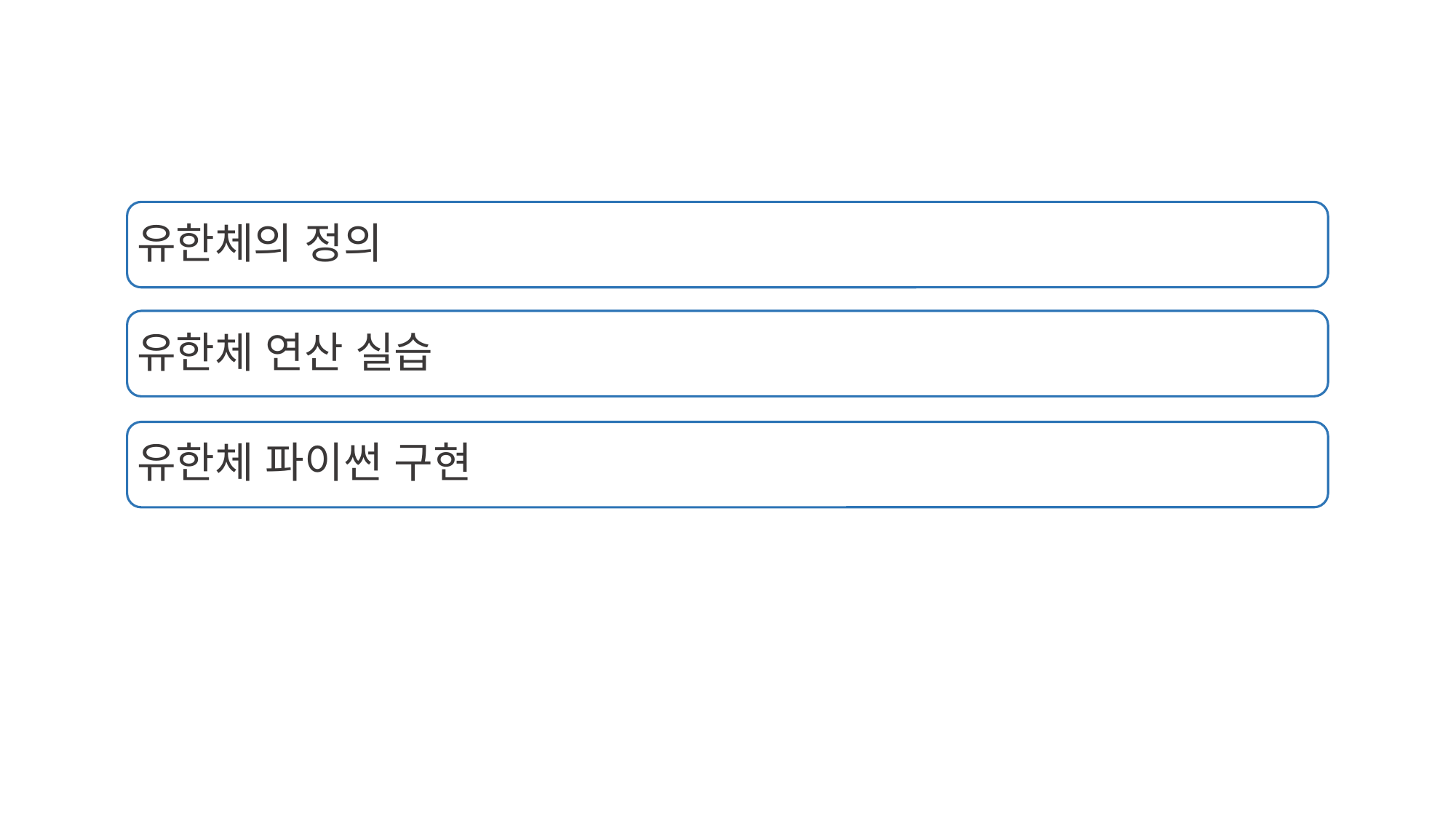

유한체의 정의
유한체 연산 실습
유한체 파이썬 구현